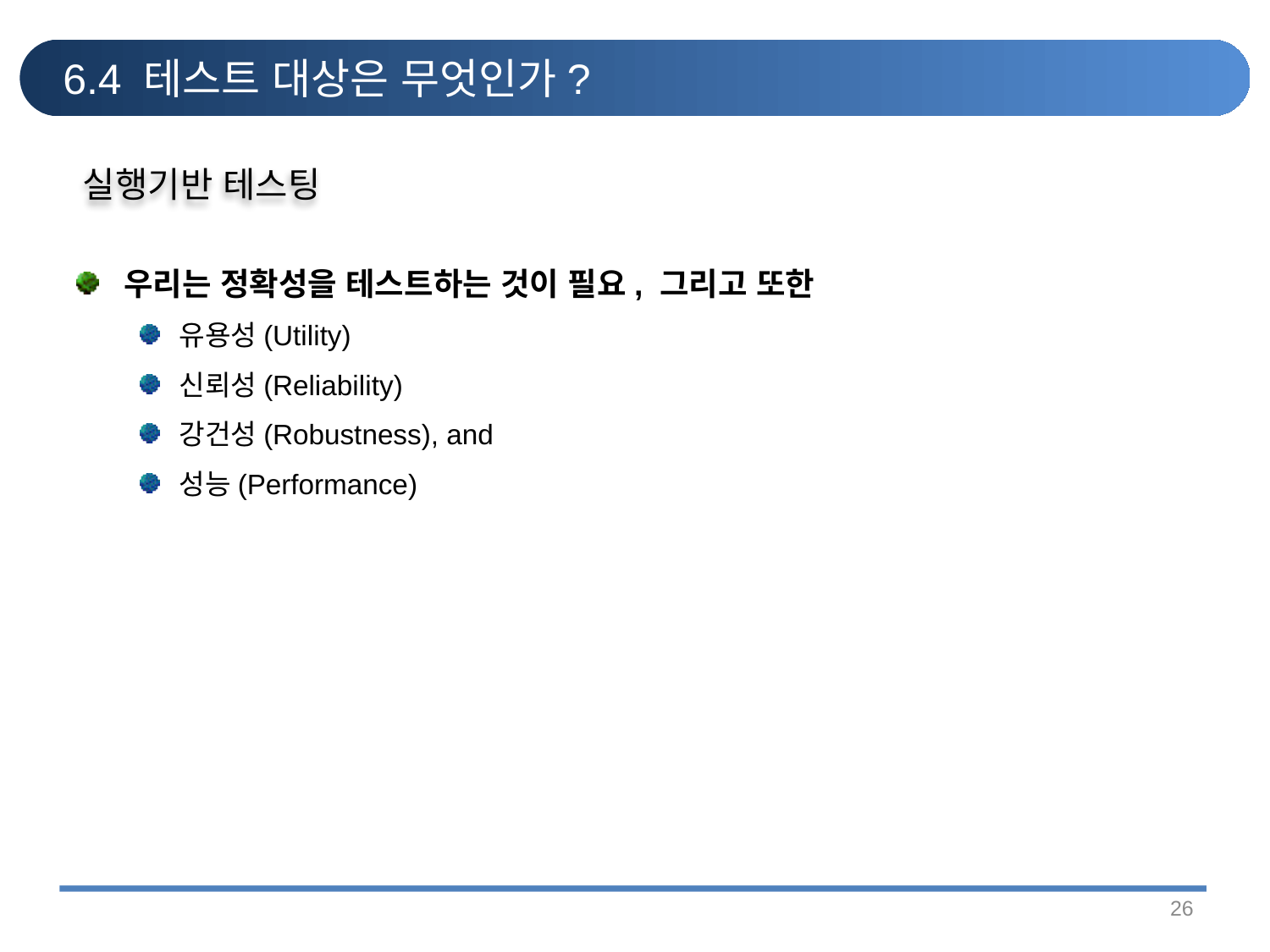

# 6.4 테스트 대상은 무엇인가?
실행기반 테스팅
우리는 정확성을 테스트하는 것이 필요, 그리고 또한
유용성(Utility)
신뢰성(Reliability)
강건성(Robustness), and
성능(Performance)
26